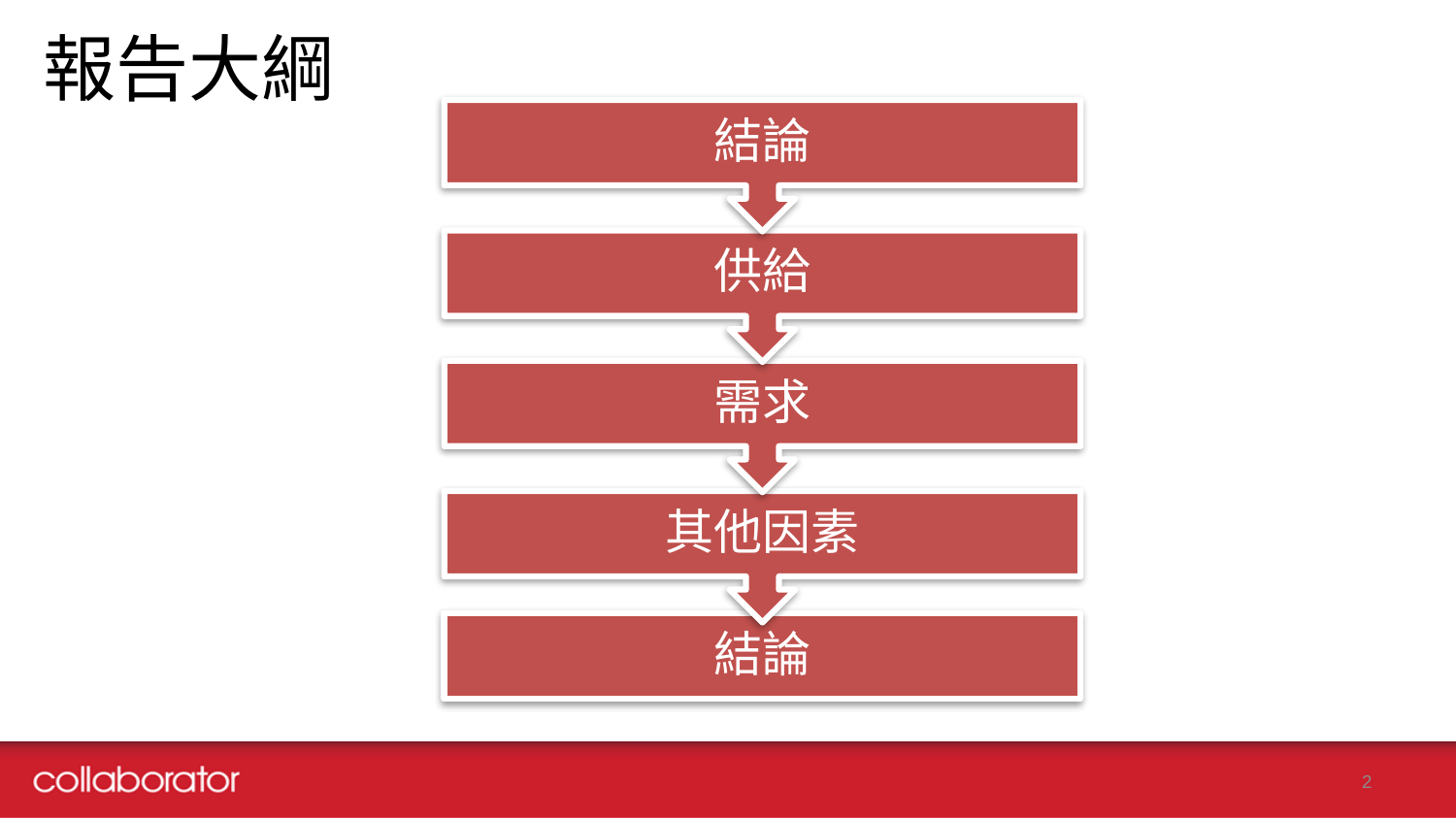

報告大綱
結論
其他因素
需求
供給
結論
#

2